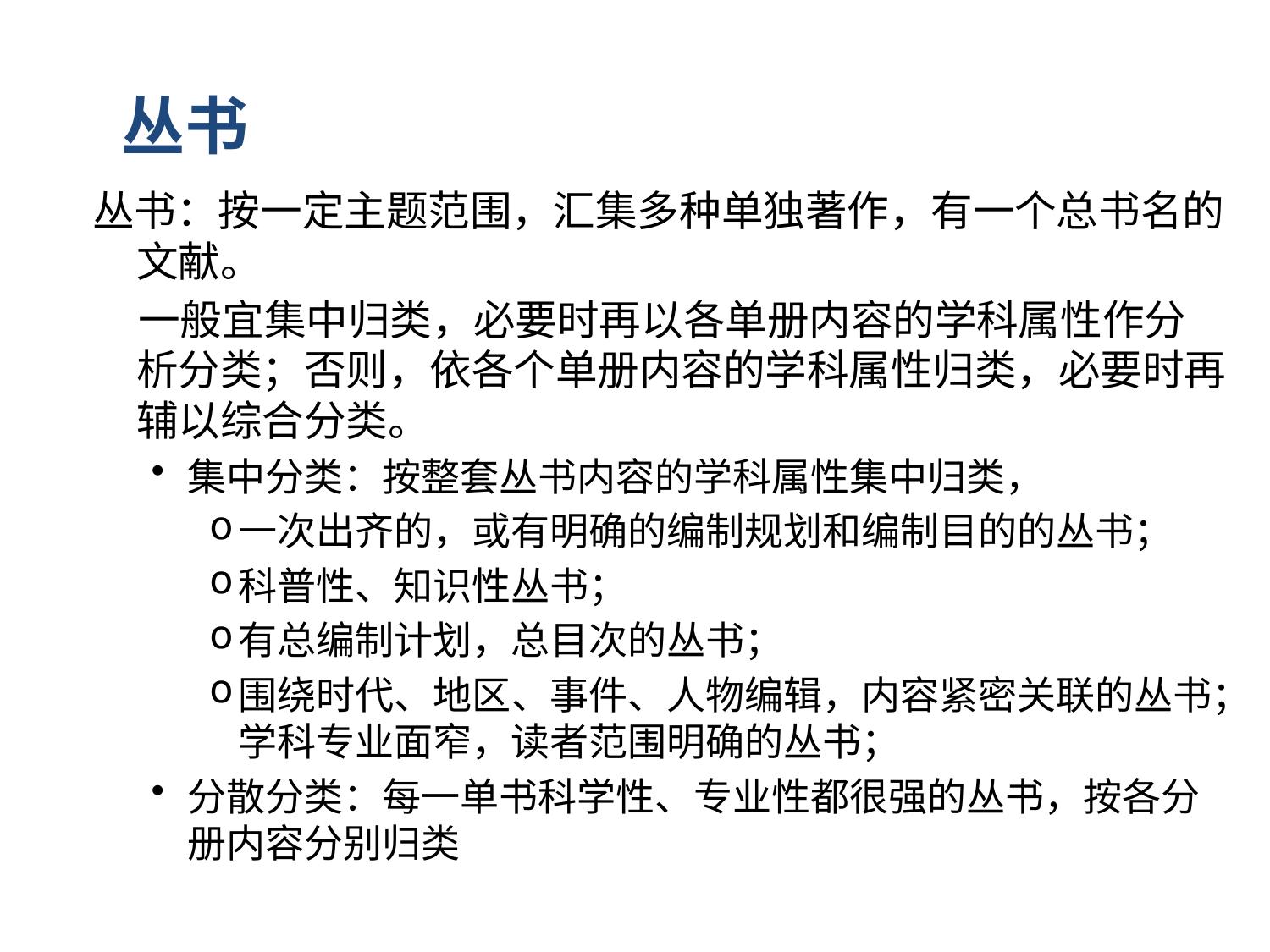

丛书
丛书：按一定主题范围，汇集多种单独著作，有一个总书名的文献。
    一般宜集中归类，必要时再以各单册内容的学科属性作分析分类；否则，依各个单册内容的学科属性归类，必要时再辅以综合分类。
集中分类：按整套丛书内容的学科属性集中归类，
一次出齐的，或有明确的编制规划和编制目的的丛书；
科普性、知识性丛书；
有总编制计划，总目次的丛书；
围绕时代、地区、事件、人物编辑，内容紧密关联的丛书；学科专业面窄，读者范围明确的丛书；
分散分类：每一单书科学性、专业性都很强的丛书，按各分册内容分别归类